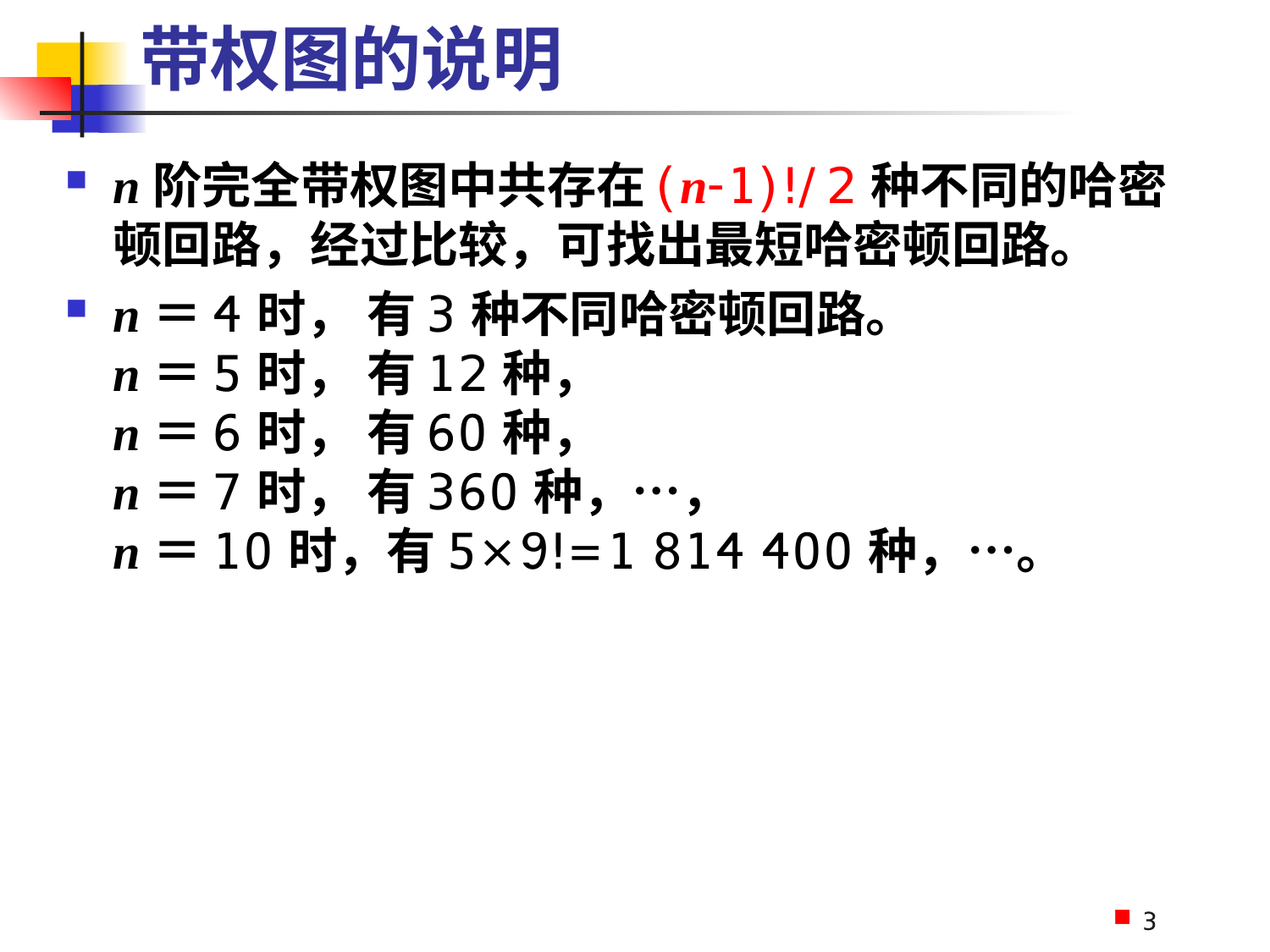

# 带权图的说明
n阶完全带权图中共存在(n-1)!/2种不同的哈密顿回路，经过比较，可找出最短哈密顿回路。
n＝4时， 有3种不同哈密顿回路。
n＝5时， 有12种，
n＝6时， 有60种，
n＝7时， 有360种，…，
n＝10时，有5×9!=1 814 400种，…。
3